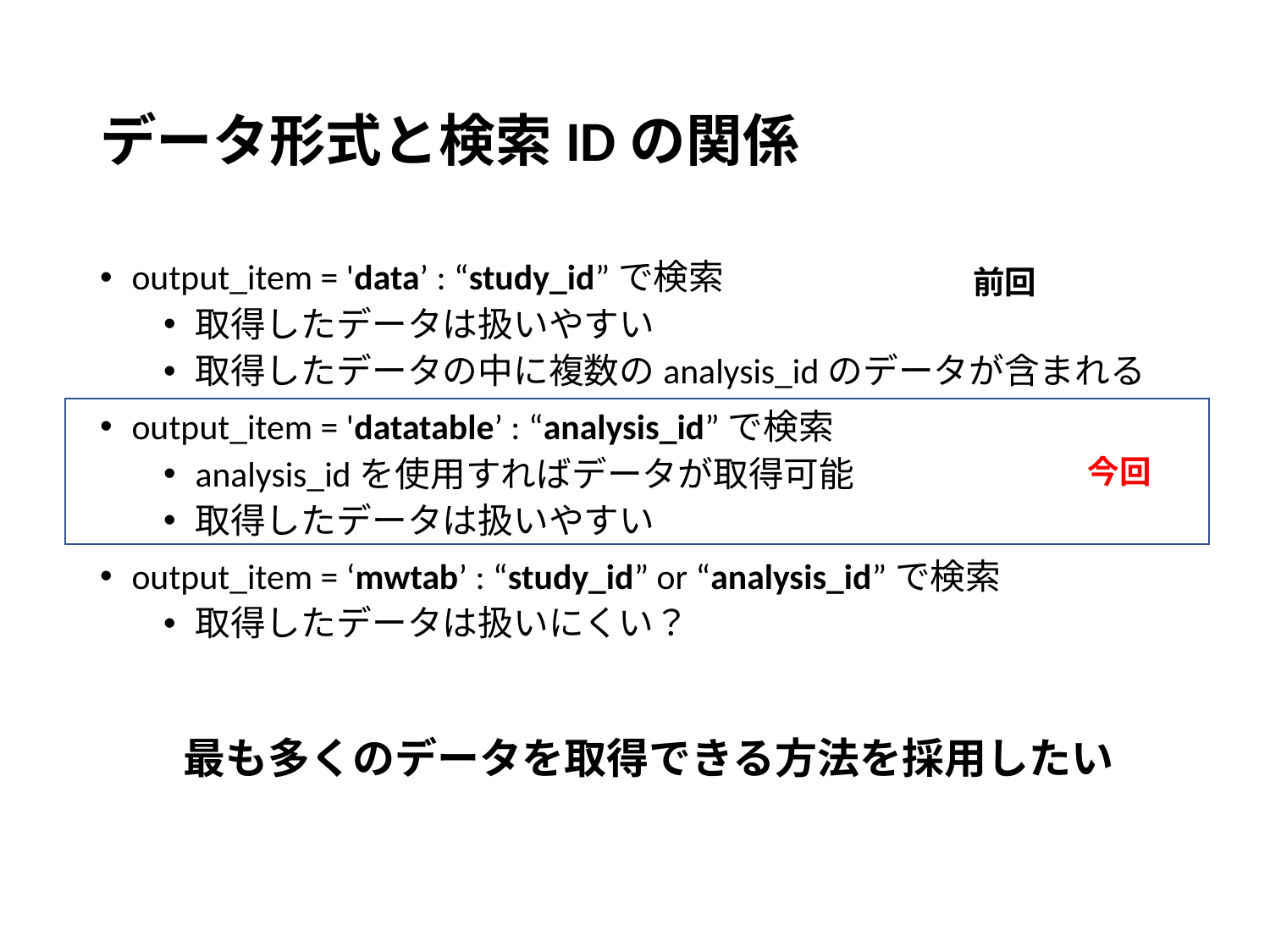

# データ形式と検索IDの関係
output_item = 'data’ : “study_id”で検索
取得したデータは扱いやすい
取得したデータの中に複数のanalysis_idのデータが含まれる
output_item = 'datatable’ : “analysis_id”で検索
analysis_idを使用すればデータが取得可能
取得したデータは扱いやすい
output_item = ‘mwtab’ : “study_id” or “analysis_id”で検索
取得したデータは扱いにくい？

前回

今回
最も多くのデータを取得できる方法を採用したい